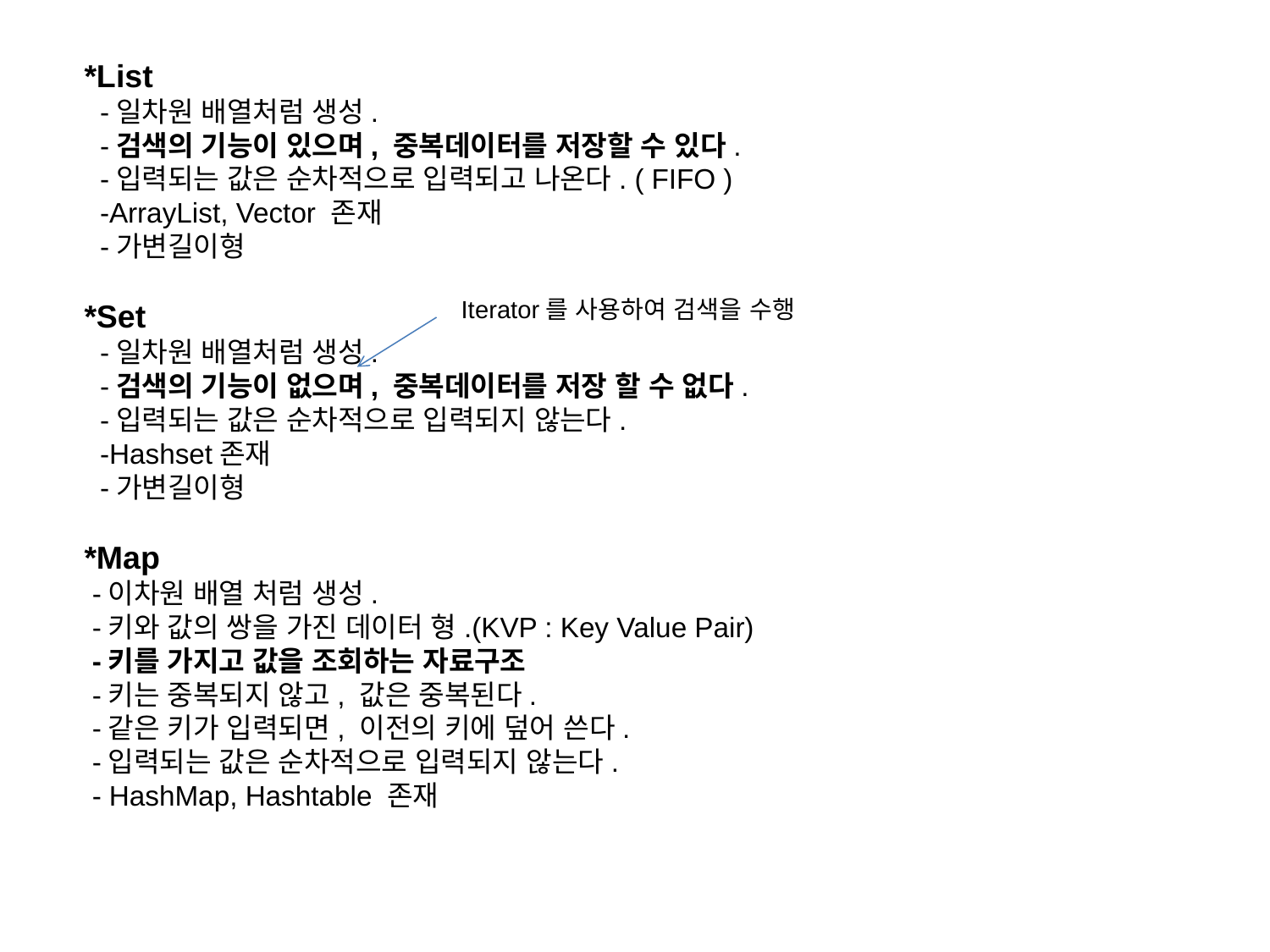

*List
  -일차원 배열처럼 생성.
  -검색의 기능이 있으며, 중복데이터를 저장할 수 있다.
  -입력되는 값은 순차적으로 입력되고 나온다. ( FIFO )
  -ArrayList, Vector 존재
  -가변길이형

*Set
  -일차원 배열처럼 생성.
  -검색의 기능이 없으며, 중복데이터를 저장 할 수 없다.
  -입력되는 값은 순차적으로 입력되지 않는다.
  -Hashset존재
  -가변길이형

*Map
 -이차원 배열 처럼 생성.
 -키와 값의 쌍을 가진 데이터 형.(KVP : Key Value Pair)
 -키를 가지고 값을 조회하는 자료구조
 -키는 중복되지 않고, 값은 중복된다.
 -같은 키가 입력되면, 이전의 키에 덮어 쓴다.
 -입력되는 값은 순차적으로 입력되지 않는다.
 - HashMap, Hashtable 존재

Iterator를 사용하여 검색을 수행